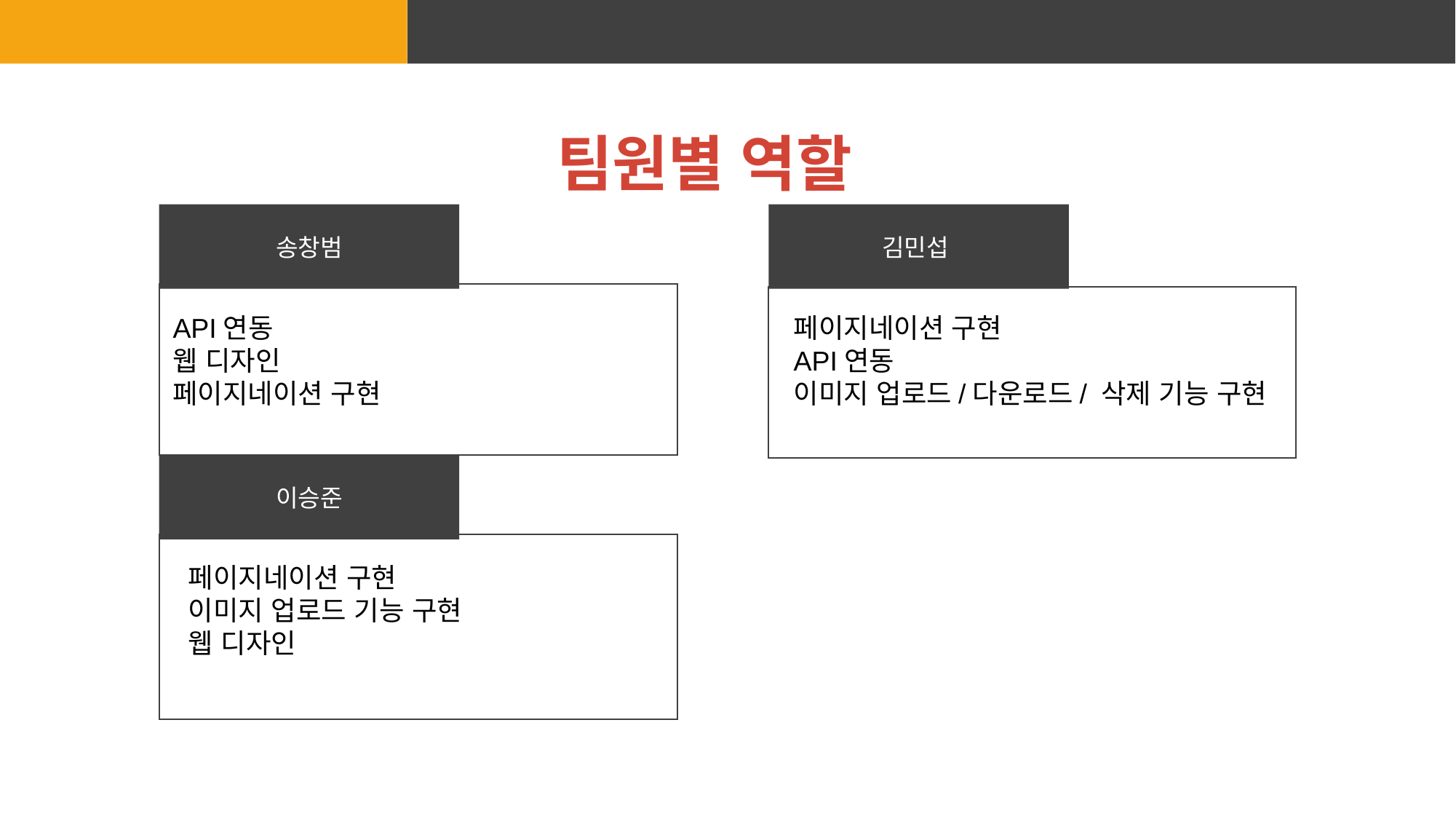

팀원별 역할
송창범

김민섭
API연동
웹 디자인
페이지네이션 구현

페이지네이션 구현
API연동
이미지 업로드/다운로드/ 삭제 기능 구현

이승준
페이지네이션 구현
이미지 업로드 기능 구현
웹 디자인